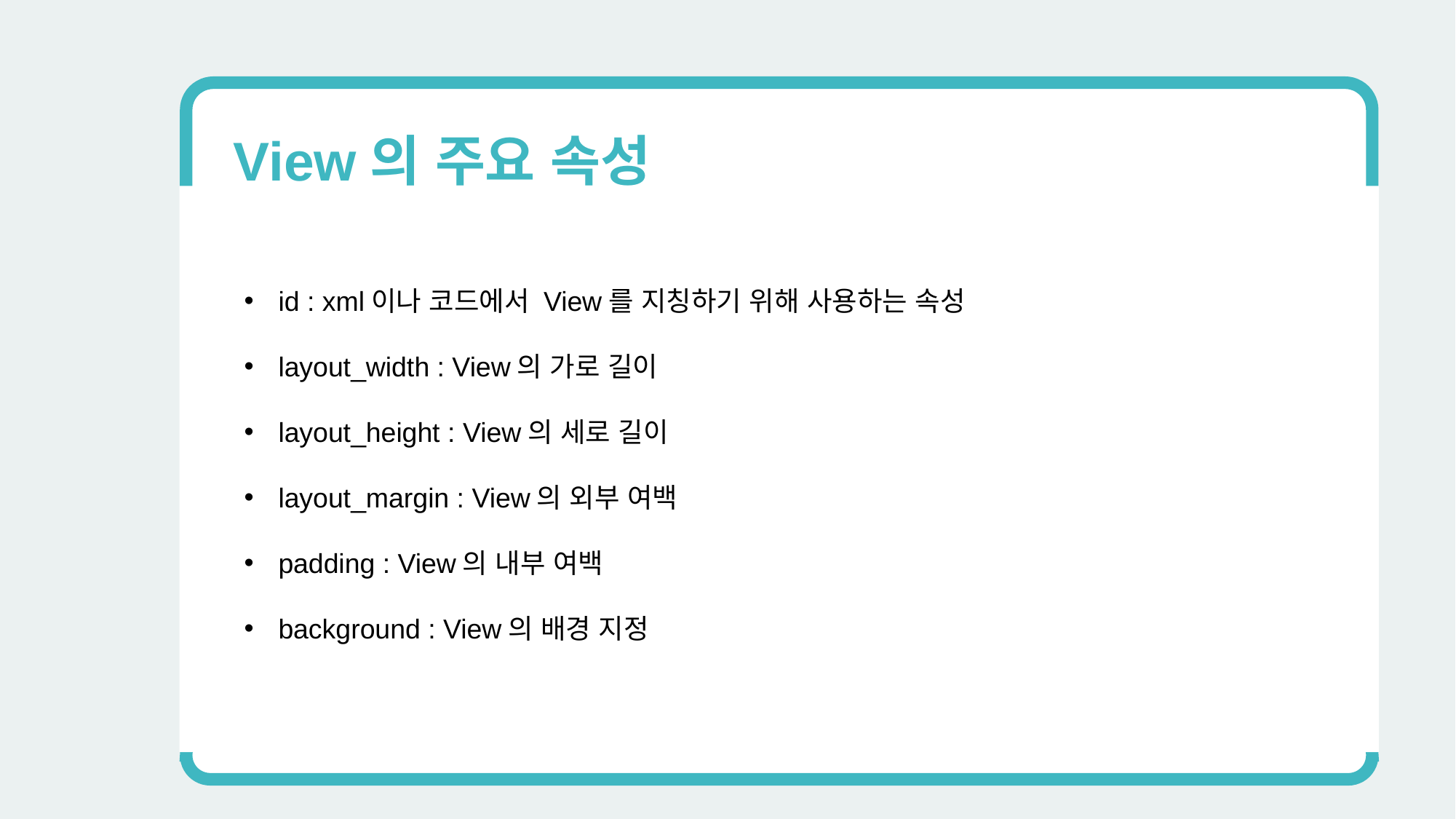

View의 주요 속성

id : xml이나 코드에서 View를 지칭하기 위해 사용하는 속성
layout_width : View의 가로 길이
layout_height : View의 세로 길이
layout_margin : View의 외부 여백
padding : View의 내부 여백
background : View의 배경 지정